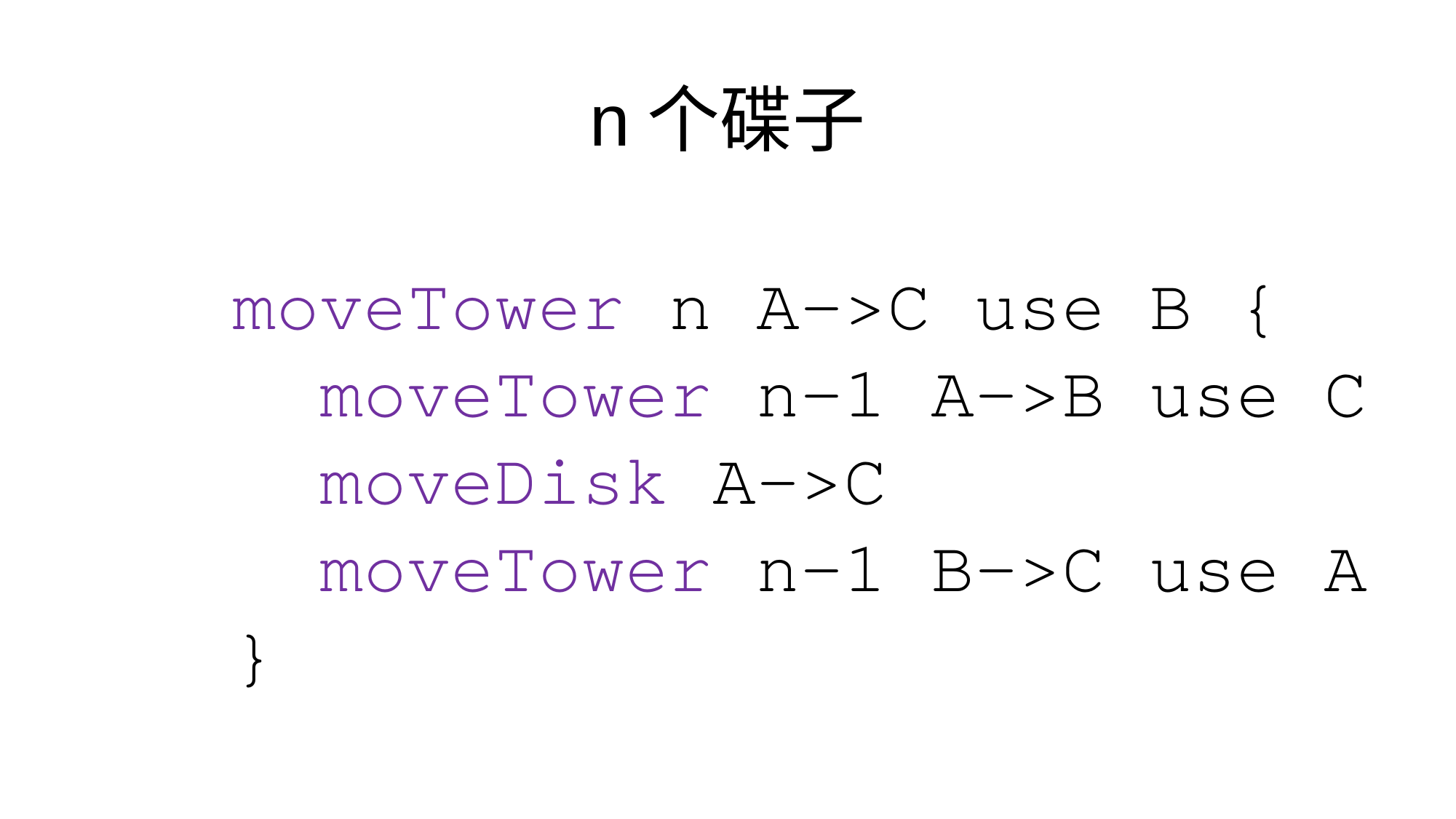

# n个碟子
moveTower n A->C use B {
  moveTower n-1 A->B use C
  moveDisk A->C
  moveTower n-1 B->C use A
}